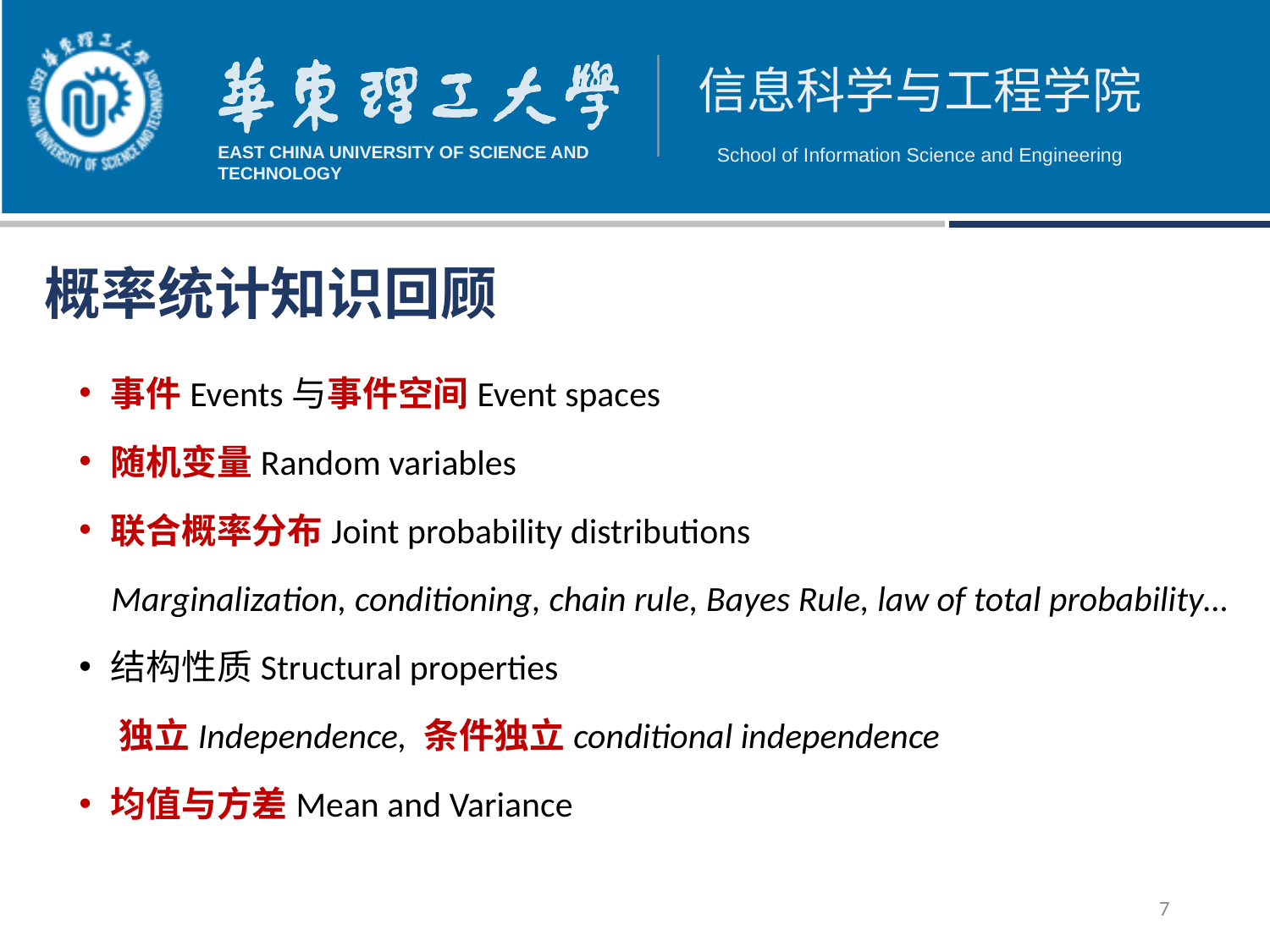

# 概率统计知识回顾
事件Events与事件空间Event spaces
随机变量Random variables
联合概率分布Joint probability distributions
    Marginalization, conditioning, chain rule, Bayes Rule, law of total probability…
结构性质Structural properties
    独立Independence, 条件独立conditional independence
均值与方差Mean and Variance
7